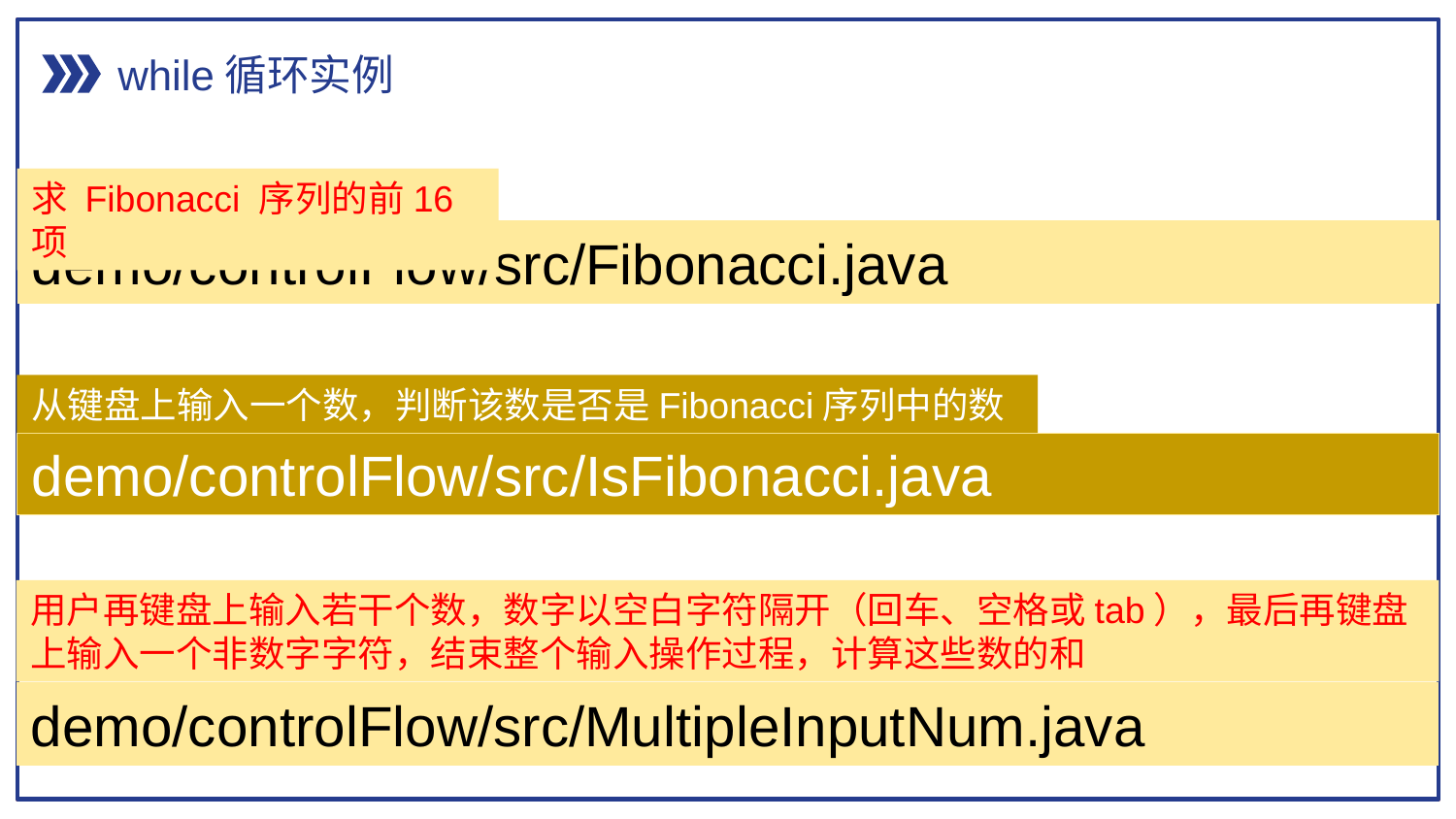

while循环实例

求 Fibonacci 序列的前16项
demo/controlFlow/src/Fibonacci.java
从键盘上输入一个数，判断该数是否是Fibonacci序列中的数
demo/controlFlow/src/IsFibonacci.java
用户再键盘上输入若干个数，数字以空白字符隔开（回车、空格或tab），最后再键盘上输入一个非数字字符，结束整个输入操作过程，计算这些数的和
demo/controlFlow/src/MultipleInputNum.java